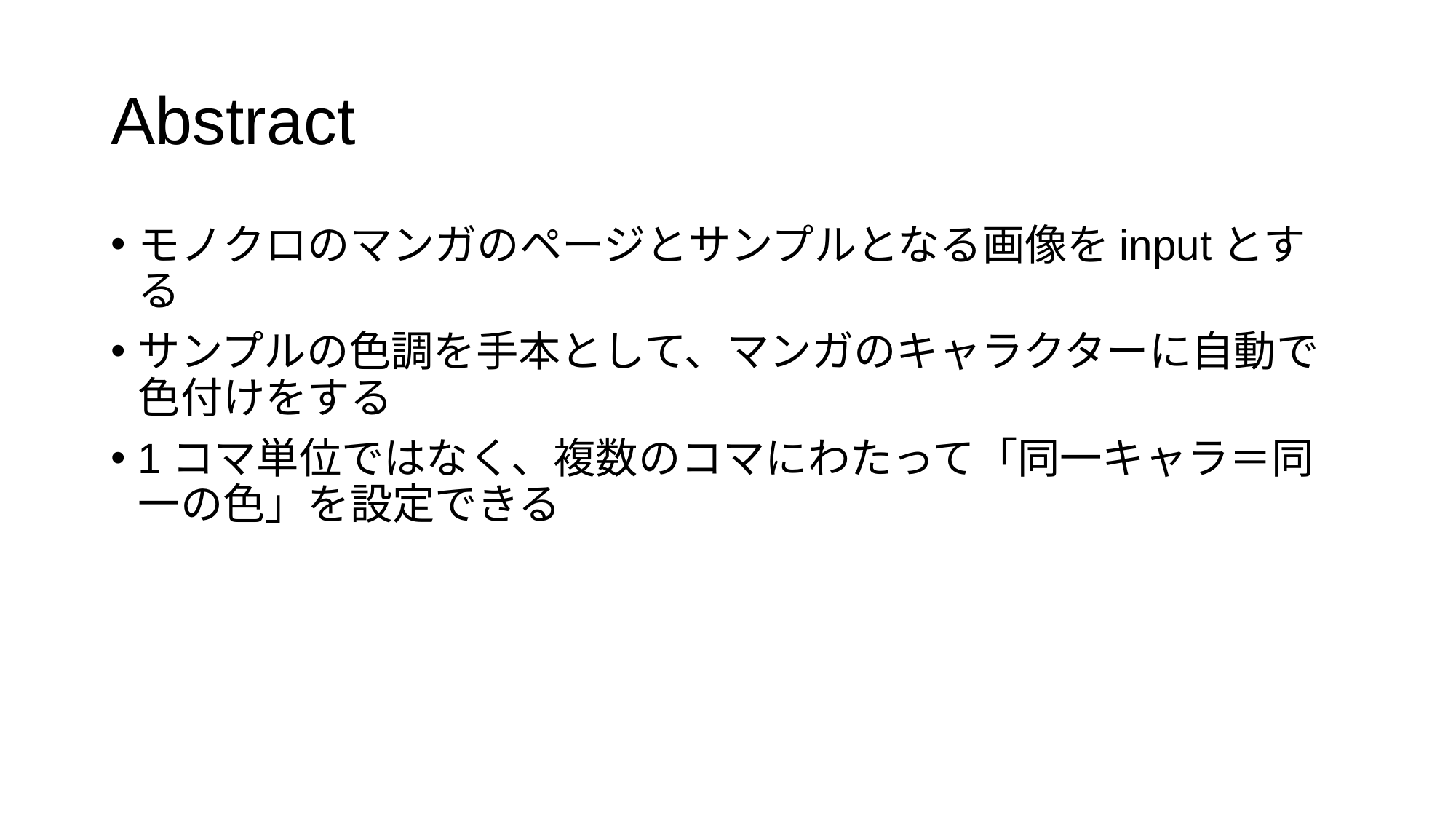

# Abstract
モノクロのマンガのページとサンプルとなる画像をinputとする
サンプルの色調を手本として、マンガのキャラクターに自動で色付けをする
1コマ単位ではなく、複数のコマにわたって「同一キャラ＝同一の色」を設定できる